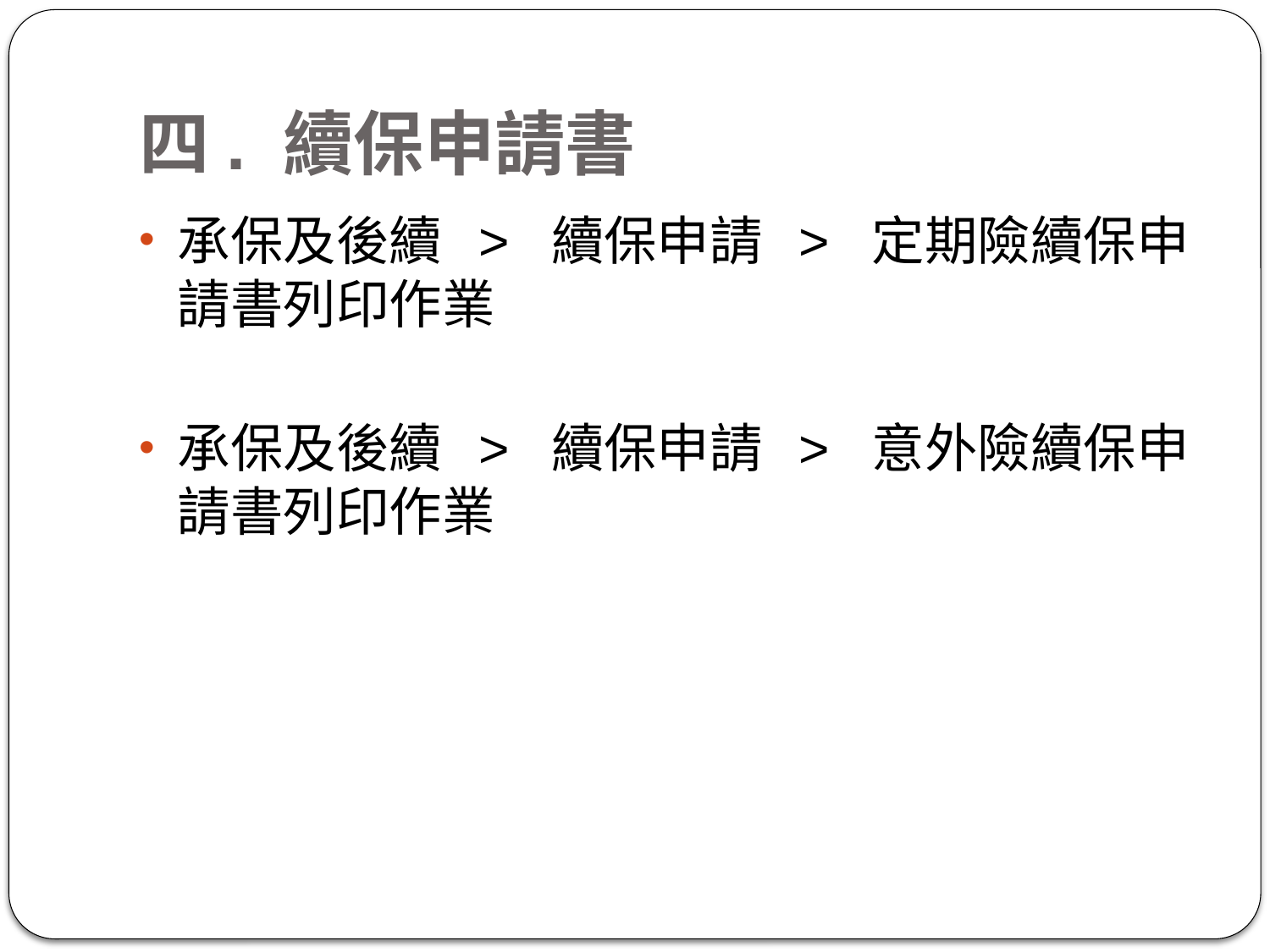

# 四. 續保申請書
承保及後續  >  續保申請  >  定期險續保申請書列印作業

承保及後續  >  續保申請  >  意外險續保申請書列印作業